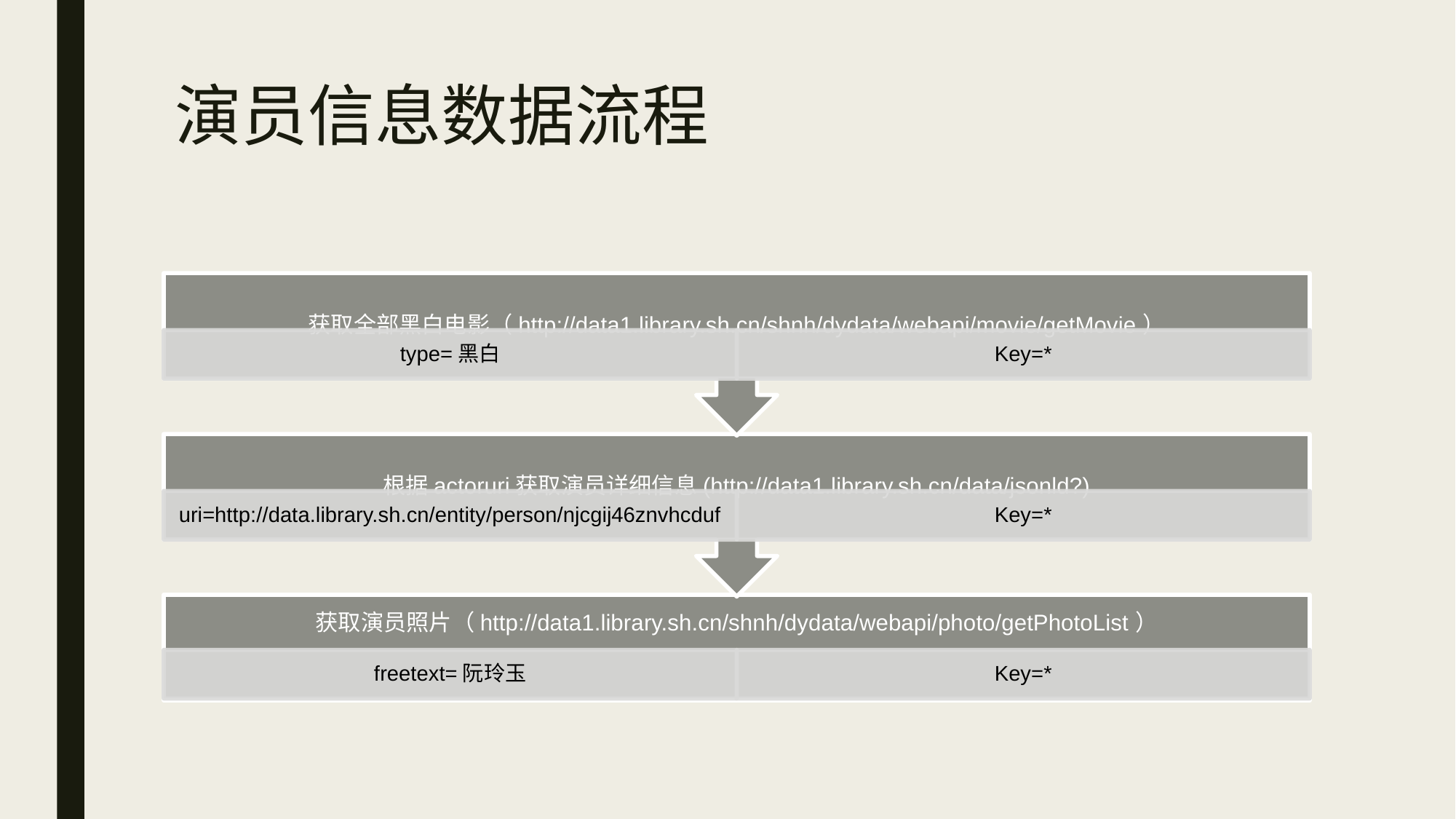

# 演员信息数据流程
获取演员照片（http://data1.library.sh.cn/shnh/dydata/webapi/photo/getPhotoList）
freetext=阮玲玉
Key=*
根据actoruri获取演员详细信息(http://data1.library.sh.cn/data/jsonld?)
uri=http://data.library.sh.cn/entity/person/njcgij46znvhcduf
Key=*
获取全部黑白电影（http://data1.library.sh.cn/shnh/dydata/webapi/movie/getMovie）
type=黑白
Key=*